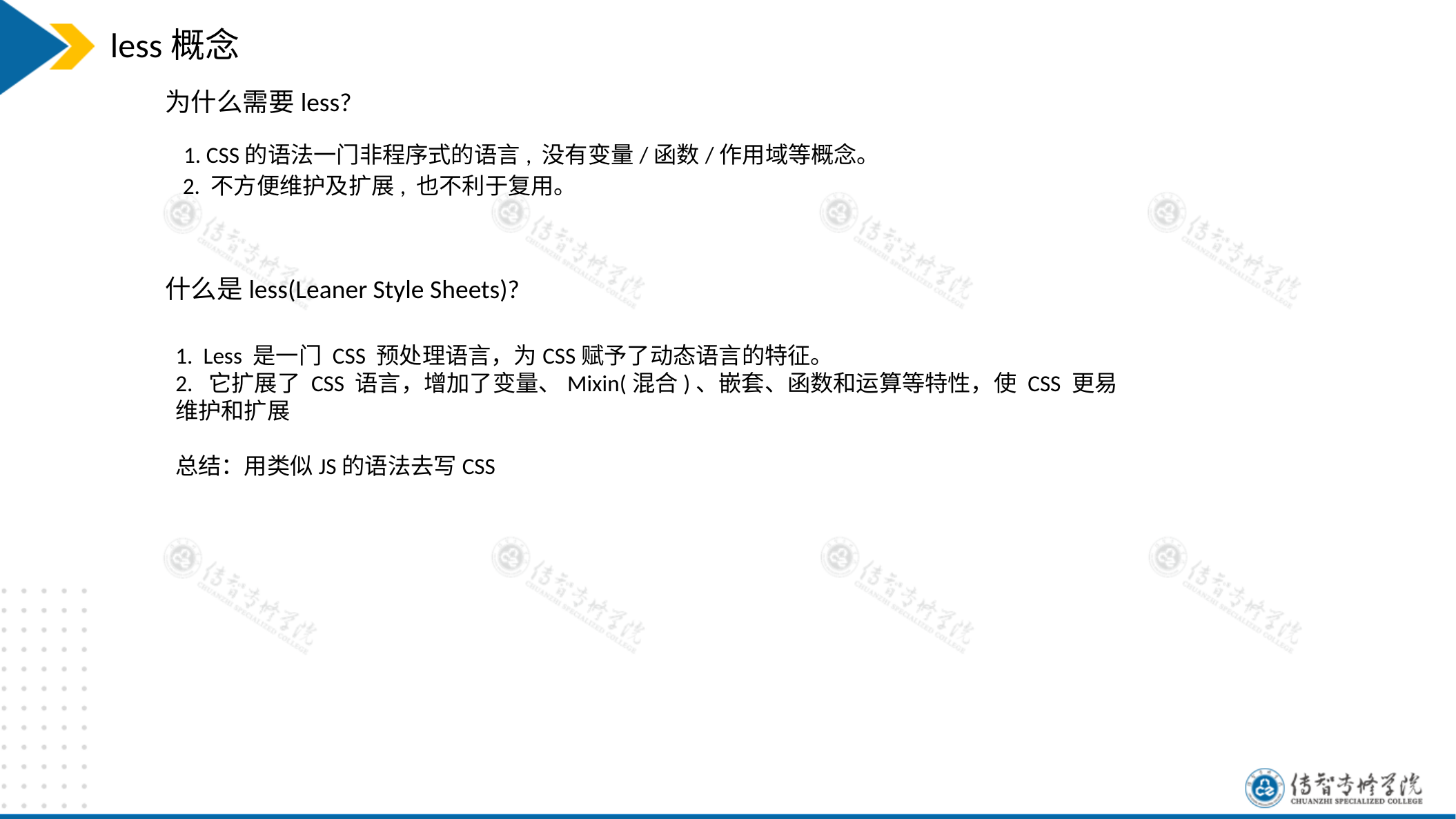

less概念
 为什么需要less?

   1. CSS的语法一门非程序式的语言, 没有变量/函数/作用域等概念。
   2. 不方便维护及扩展, 也不利于复用。

 什么是less(Leaner Style Sheets)?
1.  Less 是一门 CSS 预处理语言，为CSS赋予了动态语言的特征。
2.  它扩展了 CSS 语言，增加了变量、Mixin(混合)、嵌套、函数和运算等特性，使 CSS 更易维护和扩展

总结：用类似JS的语法去写CSS